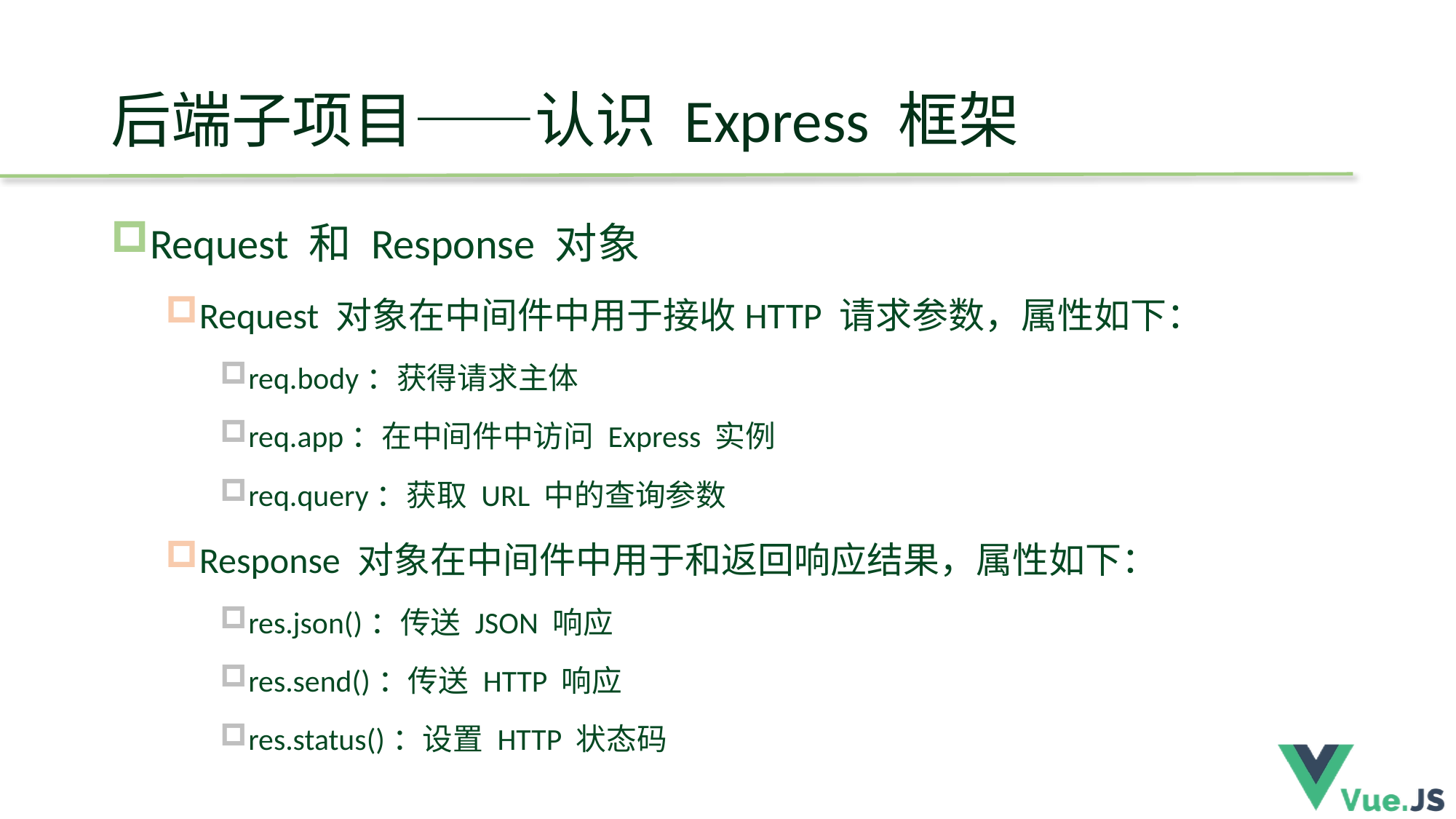

# 后端子项目——认识 Express 框架
Request 和 Response 对象
Request 对象在中间件中用于接收HTTP 请求参数，属性如下：
req.body：获得请求主体
req.app：在中间件中访问 Express 实例
req.query：获取 URL 中的查询参数
Response 对象在中间件中用于和返回响应结果，属性如下：
res.json()：传送 JSON 响应
res.send()：传送 HTTP 响应
res.status()：设置 HTTP 状态码